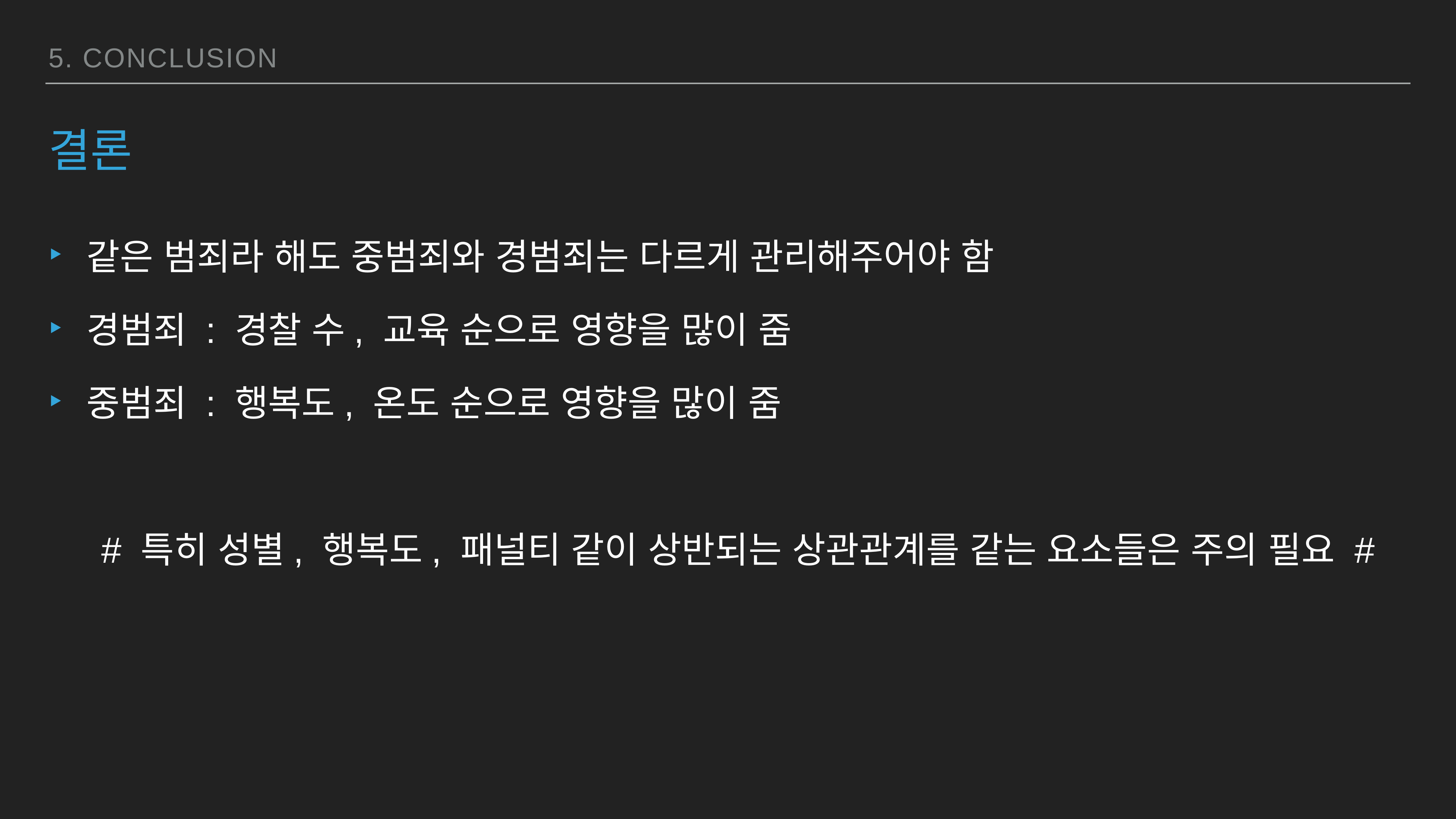

5. Conclusion
# 결론
같은 범죄라 해도 중범죄와 경범죄는 다르게 관리해주어야 함
경범죄 : 경찰 수, 교육 순으로 영향을 많이 줌
중범죄 : 행복도, 온도 순으로 영향을 많이 줌

  # 특히 성별, 행복도, 패널티 같이 상반되는 상관관계를 같는 요소들은 주의 필요 #